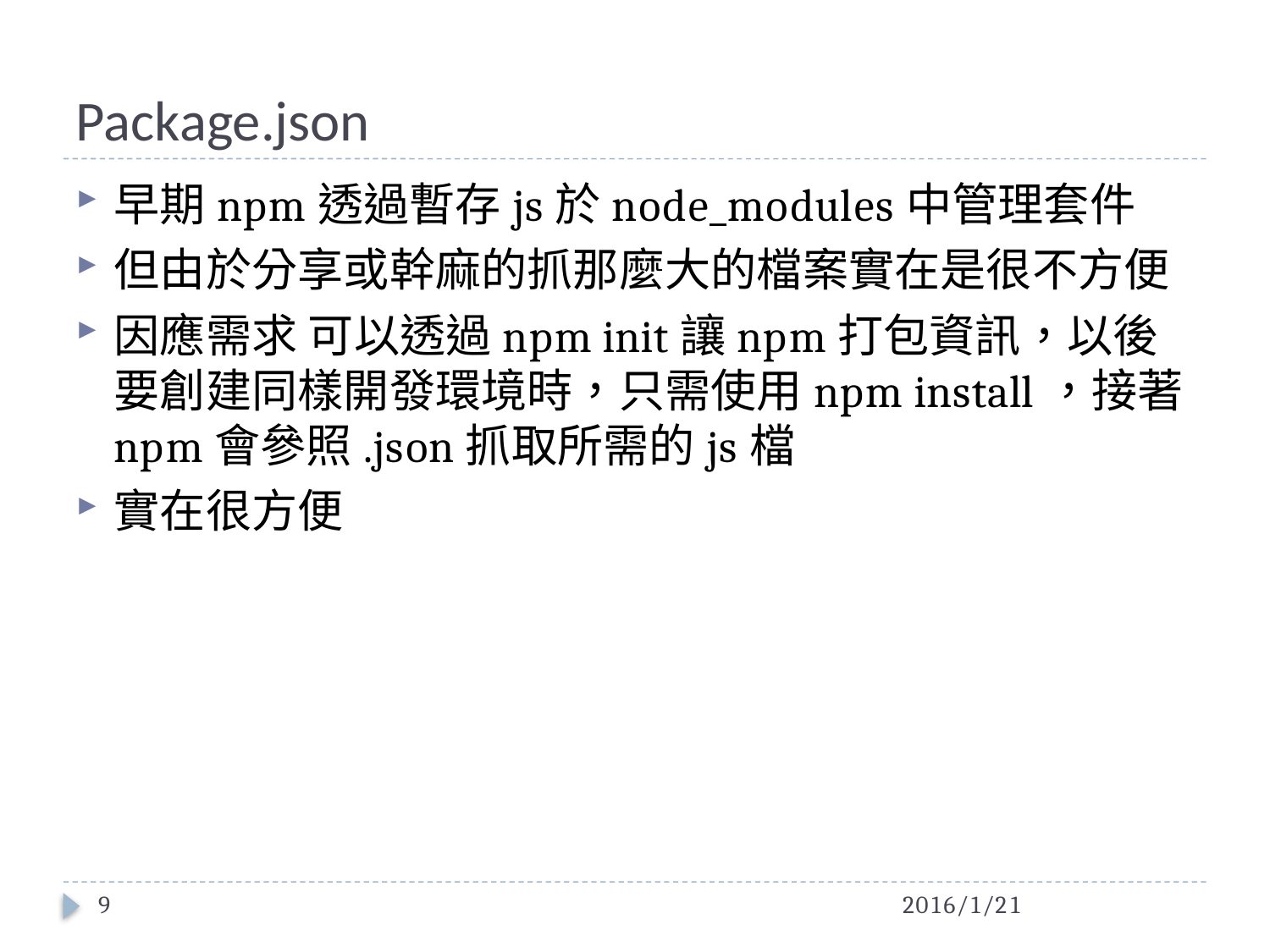

# Package.json
早期npm透過暫存js於node_modules中管理套件
但由於分享或幹麻的抓那麼大的檔案實在是很不方便
因應需求 可以透過npm init讓npm打包資訊，以後要創建同樣開發環境時，只需使用npm install，接著npm會參照.json抓取所需的js檔
實在很方便

9
2016/1/21